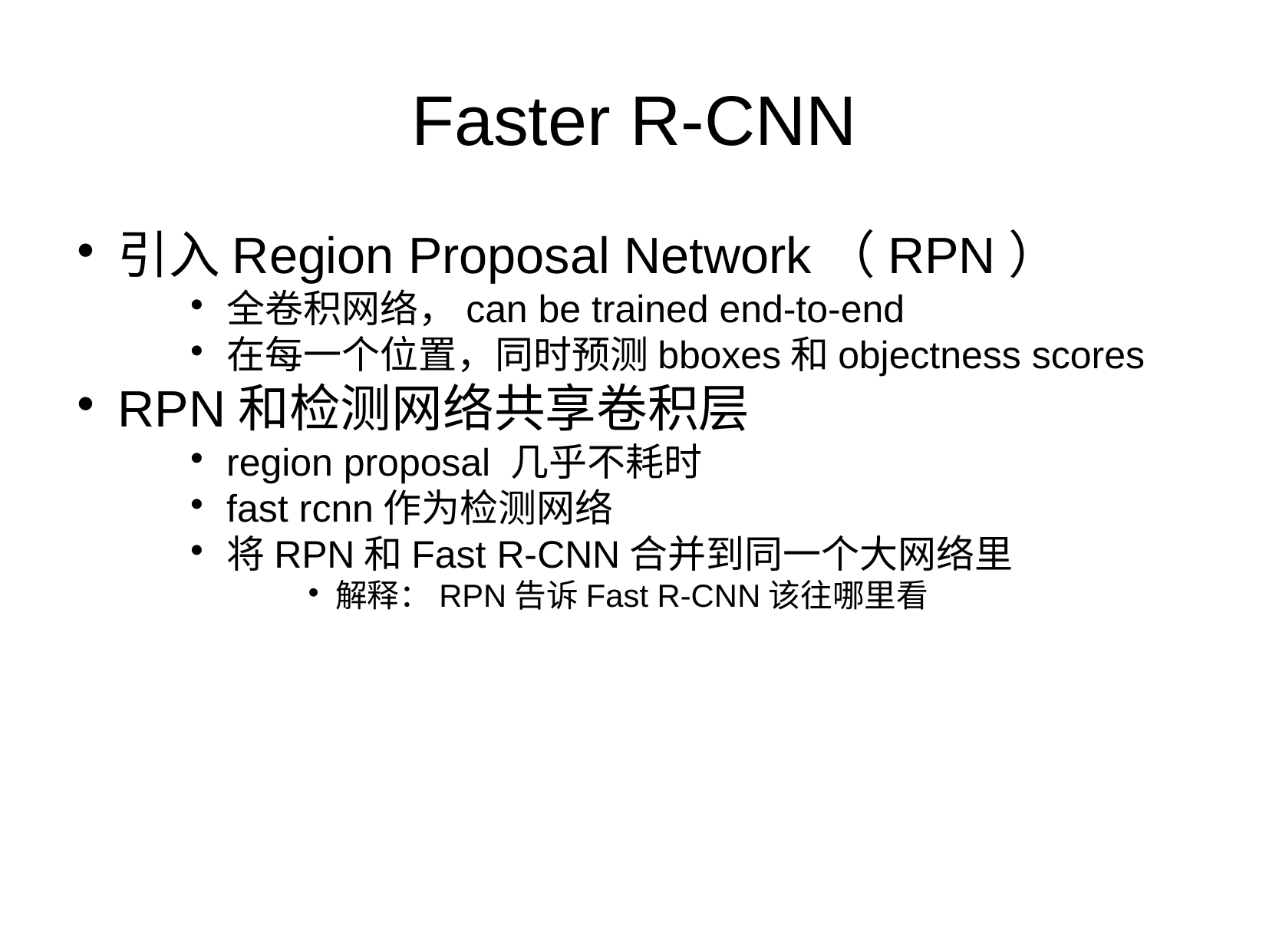

Faster R-CNN
引入Region Proposal Network（RPN）
全卷积网络，can be trained end-to-end
在每一个位置，同时预测bboxes和objectness scores
RPN和检测网络共享卷积层
region proposal 几乎不耗时
fast rcnn作为检测网络
将RPN和Fast R-CNN合并到同一个大网络里
解释：RPN告诉Fast R-CNN该往哪里看